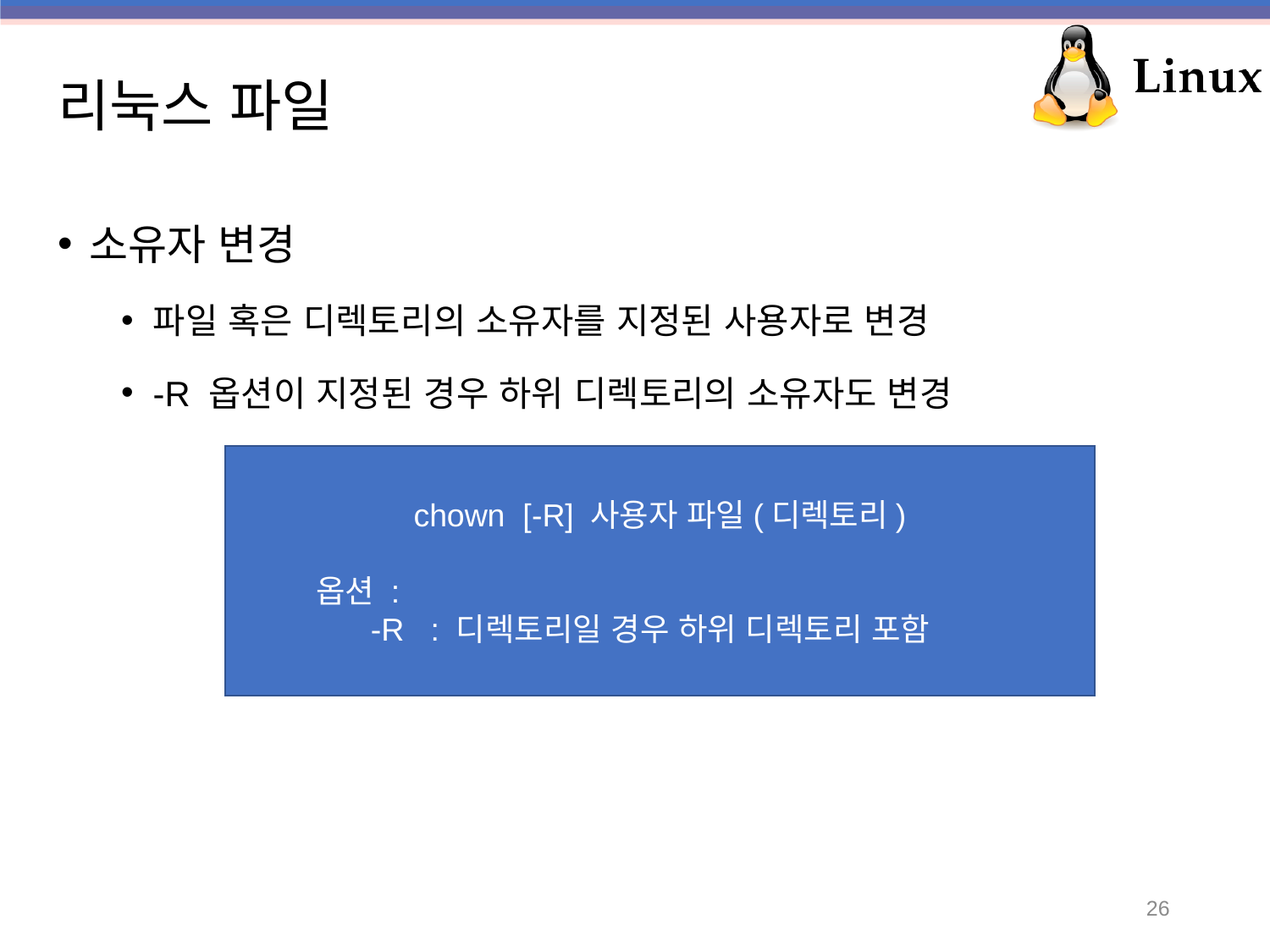

# 리눅스 파일
소유자 변경
파일 혹은 디렉토리의 소유자를 지정된 사용자로 변경
-R 옵션이 지정된 경우 하위 디렉토리의 소유자도 변경
chown  [-R] 사용자 파일(디렉토리)

        옵션 :
               -R   : 디렉토리일 경우 하위 디렉토리 포함
26